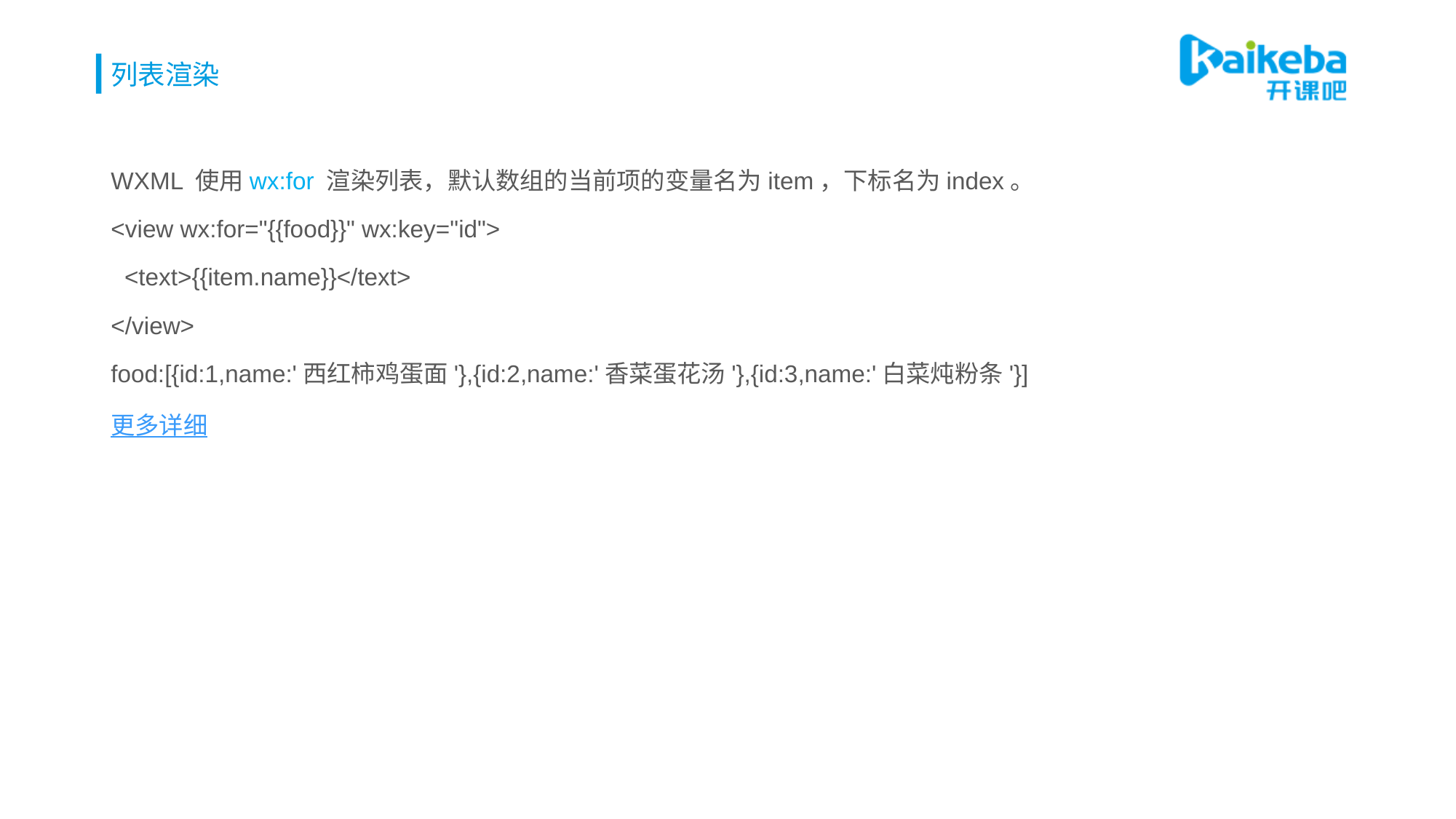

# 列表渲染
WXML 使用wx:for 渲染列表，默认数组的当前项的变量名为item，下标名为index。
<view wx:for="{{food}}" wx:key="id">
  <text>{{item.name}}</text>
</view>
food:[{id:1,name:'西红柿鸡蛋面'},{id:2,name:'香菜蛋花汤'},{id:3,name:'白菜炖粉条'}]
更多详细